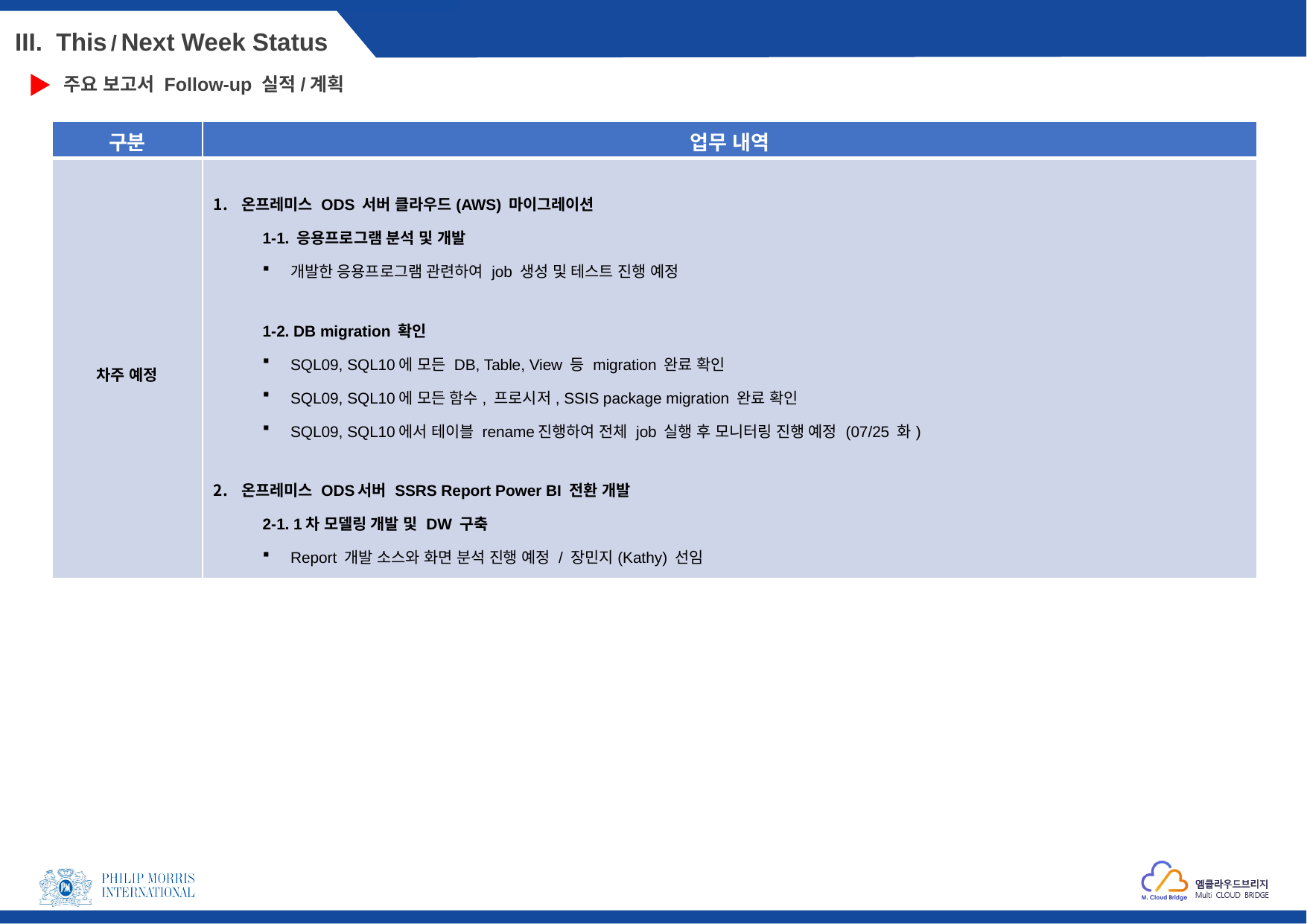

III.  This / Next Week Status
주요 보고서 Follow-up 실적/계획

| 구분 | 업무 내역 |
| --- | --- |
| 차주 예정 | 온프레미스 ODS 서버 클라우드(AWS) 마이그레이션 1-1. 응용프로그램 분석 및 개발 개발한 응용프로그램 관련하여 job 생성 및 테스트 진행 예정 1-2. DB migration 확인 SQL09, SQL10에 모든 DB, Table, View 등 migration 완료 확인 SQL09, SQL10에 모든 함수, 프로시저, SSIS package migration 완료 확인 SQL09, SQL10에서 테이블 rename진행하여 전체 job 실행 후 모니터링 진행 예정 (07/25 화) 온프레미스 ODS서버 SSRS Report Power BI 전환 개발 2-1. 1차 모델링 개발 및 DW 구축 Report 개발 소스와 화면 분석 진행 예정 / 장민지(Kathy) 선임 |